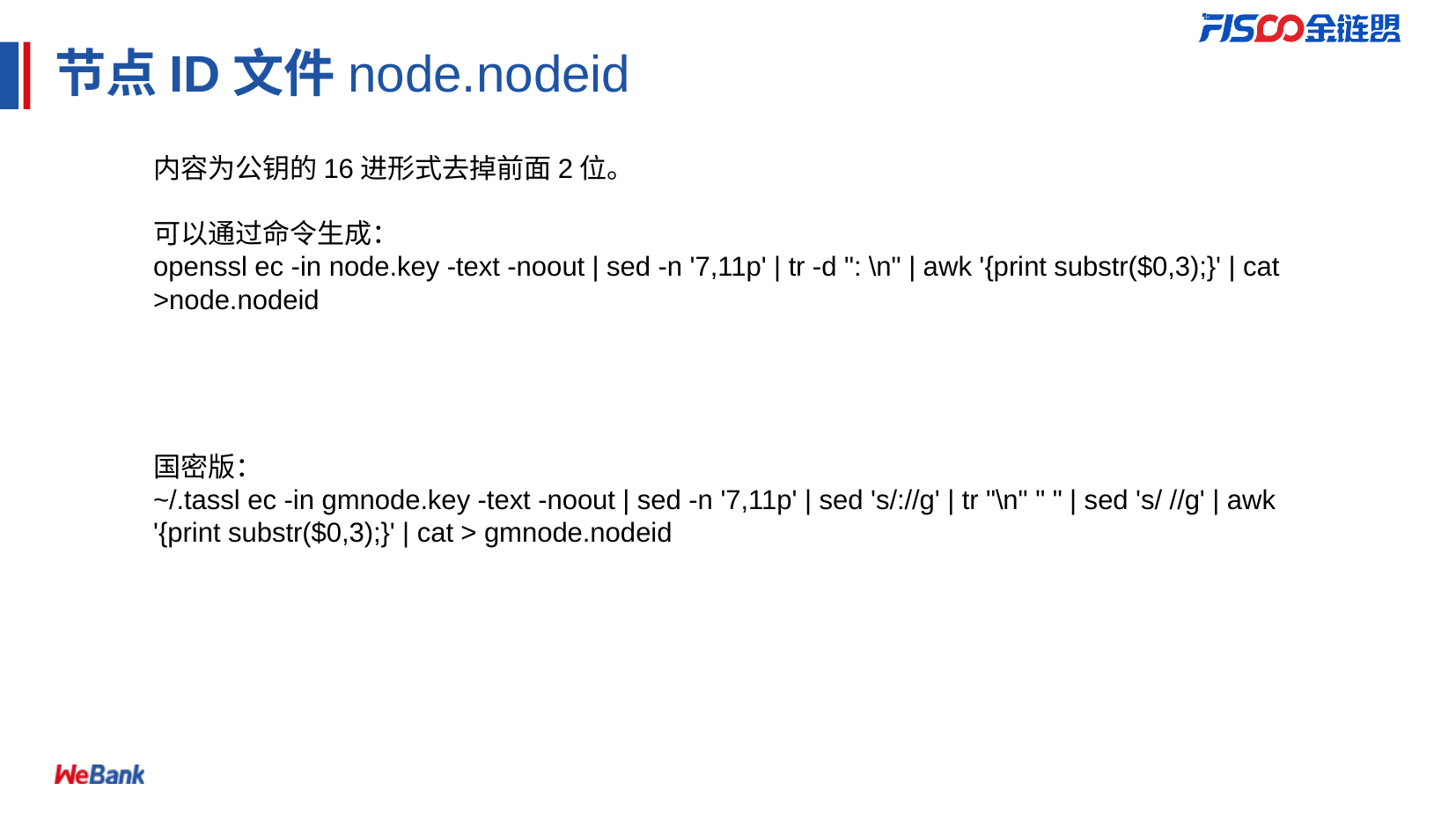

# 节点ID文件node.nodeid
内容为公钥的16进形式去掉前面2位。

可以通过命令生成：
openssl ec -in node.key -text -noout | sed -n '7,11p' | tr -d ": \n" | awk '{print substr($0,3);}' | cat >node.nodeid

国密版：
~/.tassl ec -in gmnode.key -text -noout | sed -n '7,11p' | sed 's/://g' | tr "\n" " " | sed 's/ //g' | awk '{print substr($0,3);}' | cat > gmnode.nodeid